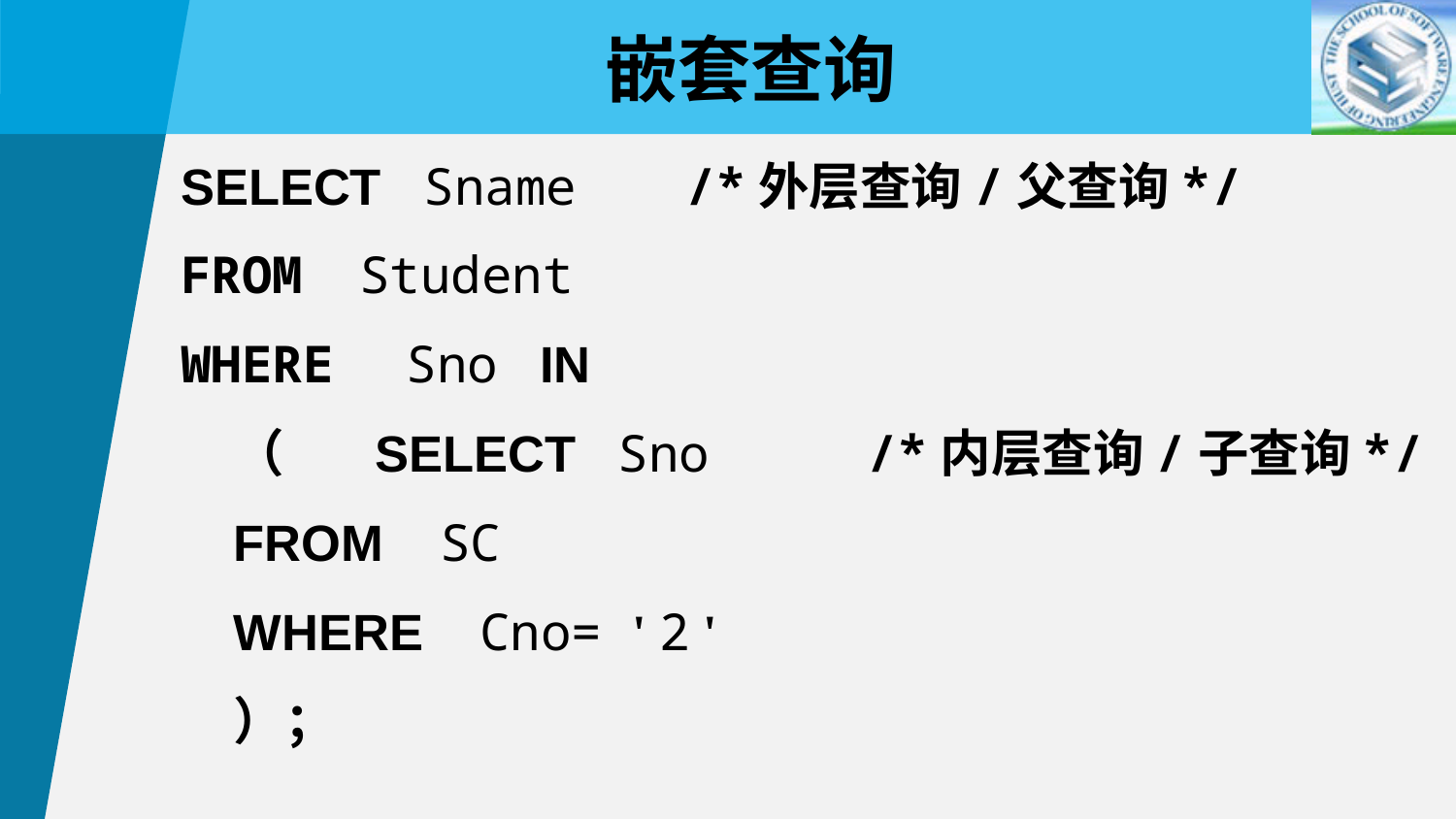

嵌套查询
SELECT   Sname		  /*外层查询/父查询*/
FROM    Student
WHERE    Sno   IN
		（ 	SELECT   Sno          /*内层查询/子查询*/
			FROM    SC
			WHERE    Cno= ' 2 '
		）；